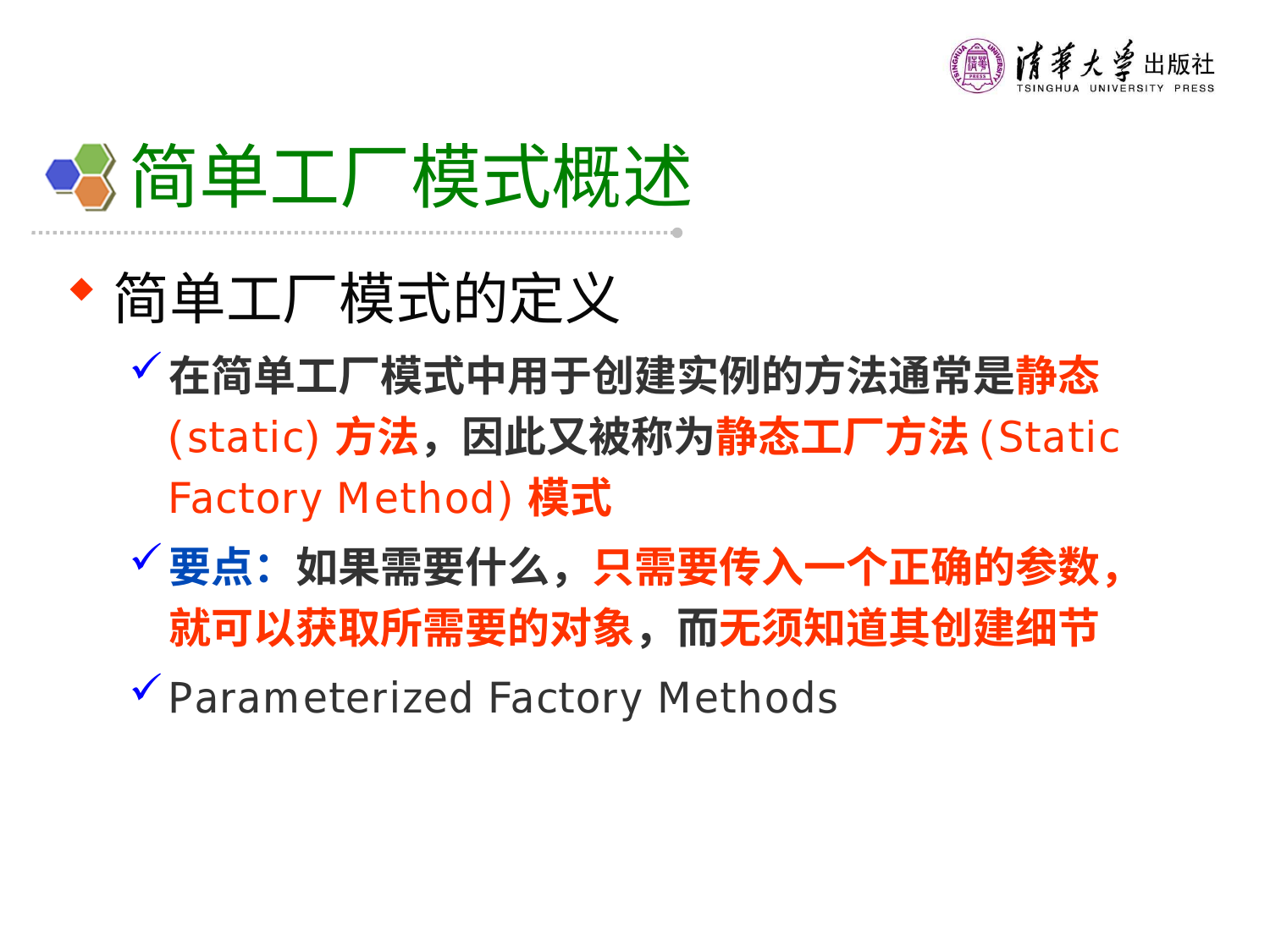

# 简单工厂模式概述
简单工厂模式的定义
在简单工厂模式中用于创建实例的方法通常是静态(static)方法，因此又被称为静态工厂方法(Static Factory Method)模式
要点：如果需要什么，只需要传入一个正确的参数，就可以获取所需要的对象，而无须知道其创建细节
Parameterized Factory Methods